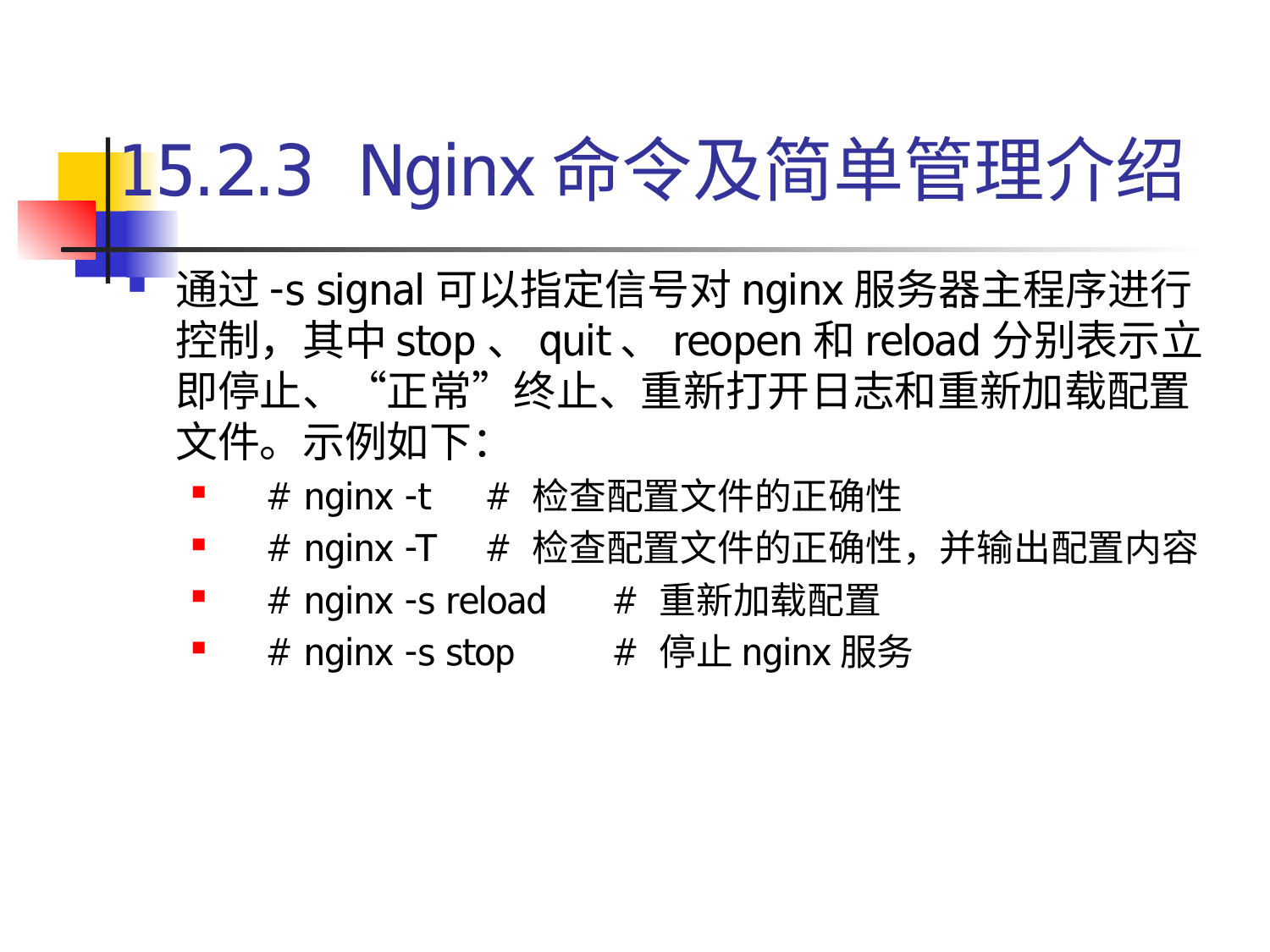

# 15.2.3  Nginx命令及简单管理介绍
通过-s signal可以指定信号对nginx服务器主程序进行控制，其中stop、quit、reopen和reload分别表示立即停止、“正常”终止、重新打开日志和重新加载配置文件。示例如下：
   # nginx -t 	# 检查配置文件的正确性
   # nginx -T 	# 检查配置文件的正确性，并输出配置内容
   # nginx -s reload 	# 重新加载配置
   # nginx -s stop 	# 停止nginx服务